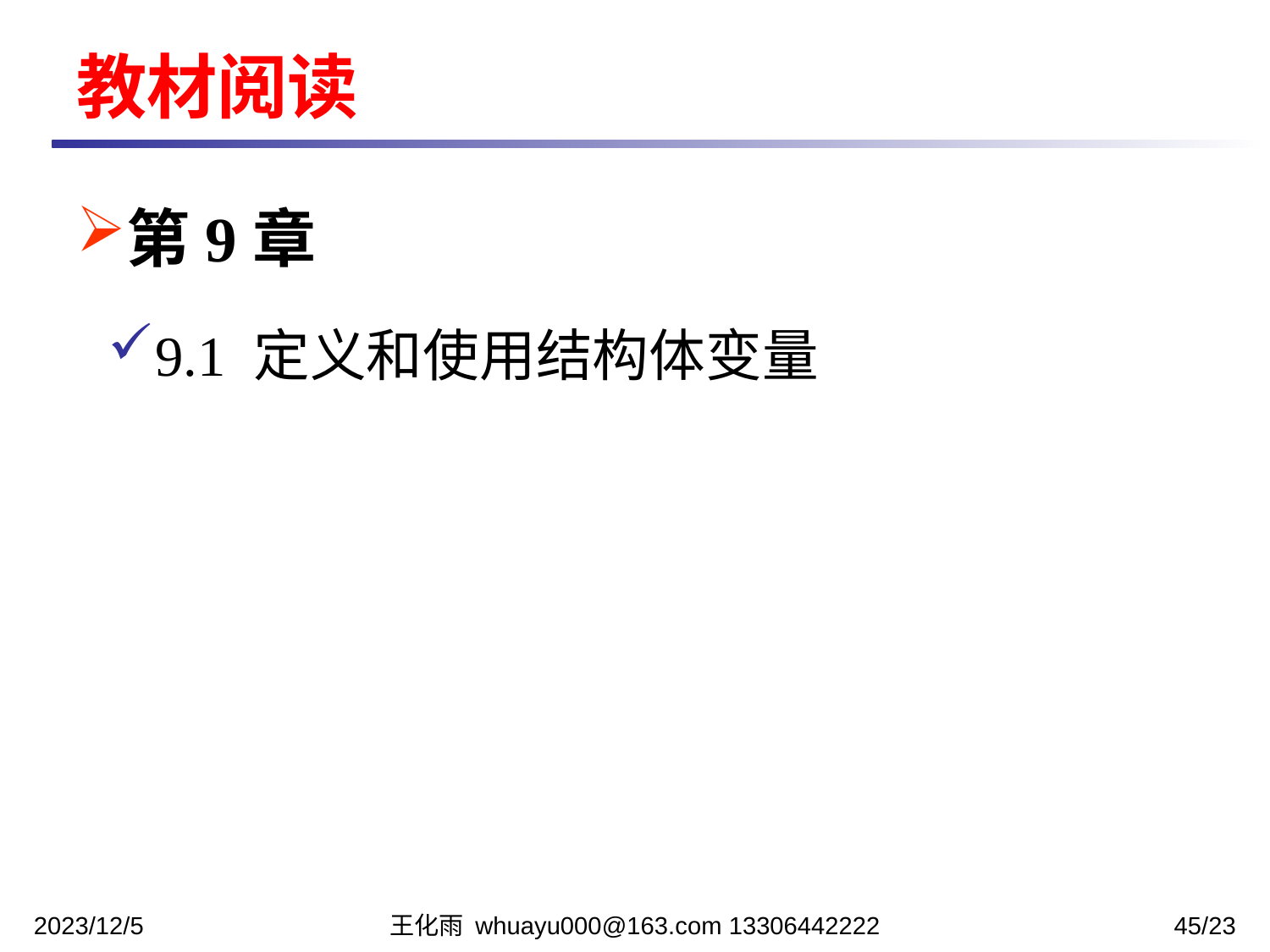

教材阅读
第9章
9.1 定义和使用结构体变量
2023/12/5
王化雨 whuayu000@163.com 13306442222
45/23